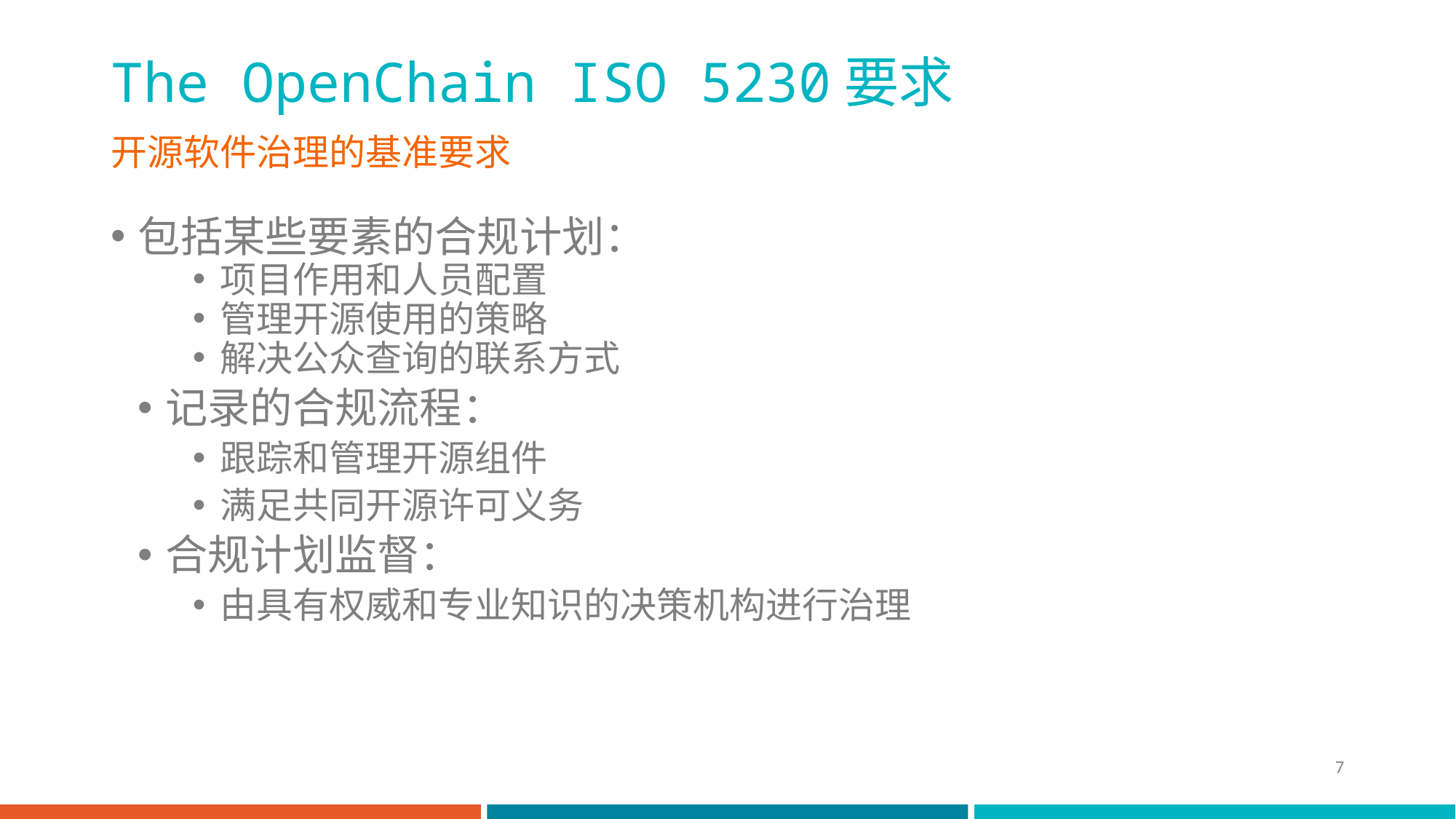

# The OpenChain ISO 5230要求
开源软件治理的基准要求
包括某些要素的合规计划：
项目作用和人员配置
管理开源使用的策略
解决公众查询的联系方式
记录的合规流程：
跟踪和管理开源组件
满足共同开源许可义务
合规计划监督：
由具有权威和专业知识的决策机构进行治理
7